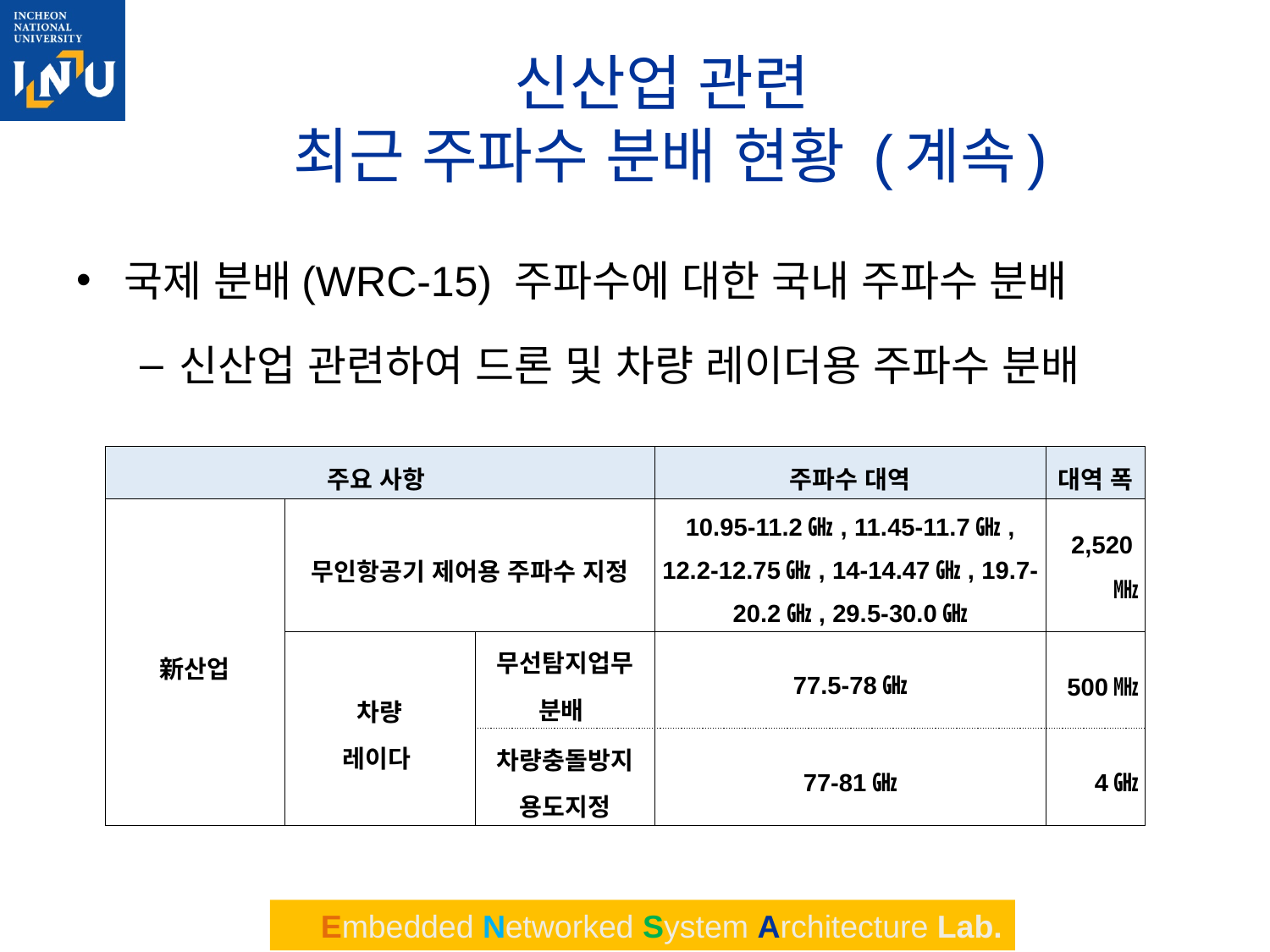

# 신산업 관련 최근 주파수 분배 현황 (계속)
국제 분배(WRC-15) 주파수에 대한 국내 주파수 분배
신산업 관련하여 드론 및 차량 레이더용 주파수 분배
| 주요 사항 |  |  | 주파수 대역 | 대역 폭 |
| --- | --- | --- | --- | --- |
| 新산업 | 무인항공기 제어용 주파수 지정 |  | 10.95-11.2㎓, 11.45-11.7㎓, 12.2-12.75㎓, 14-14.47㎓, 19.7-20.2㎓, 29.5-30.0㎓ | 2,520㎒ |
|  | 차량 레이다 | 무선탐지업무 분배 | 77.5-78㎓ | 500㎒ |
|  |  | 차량충돌방지 용도지정 | 77-81㎓ | 4㎓ |